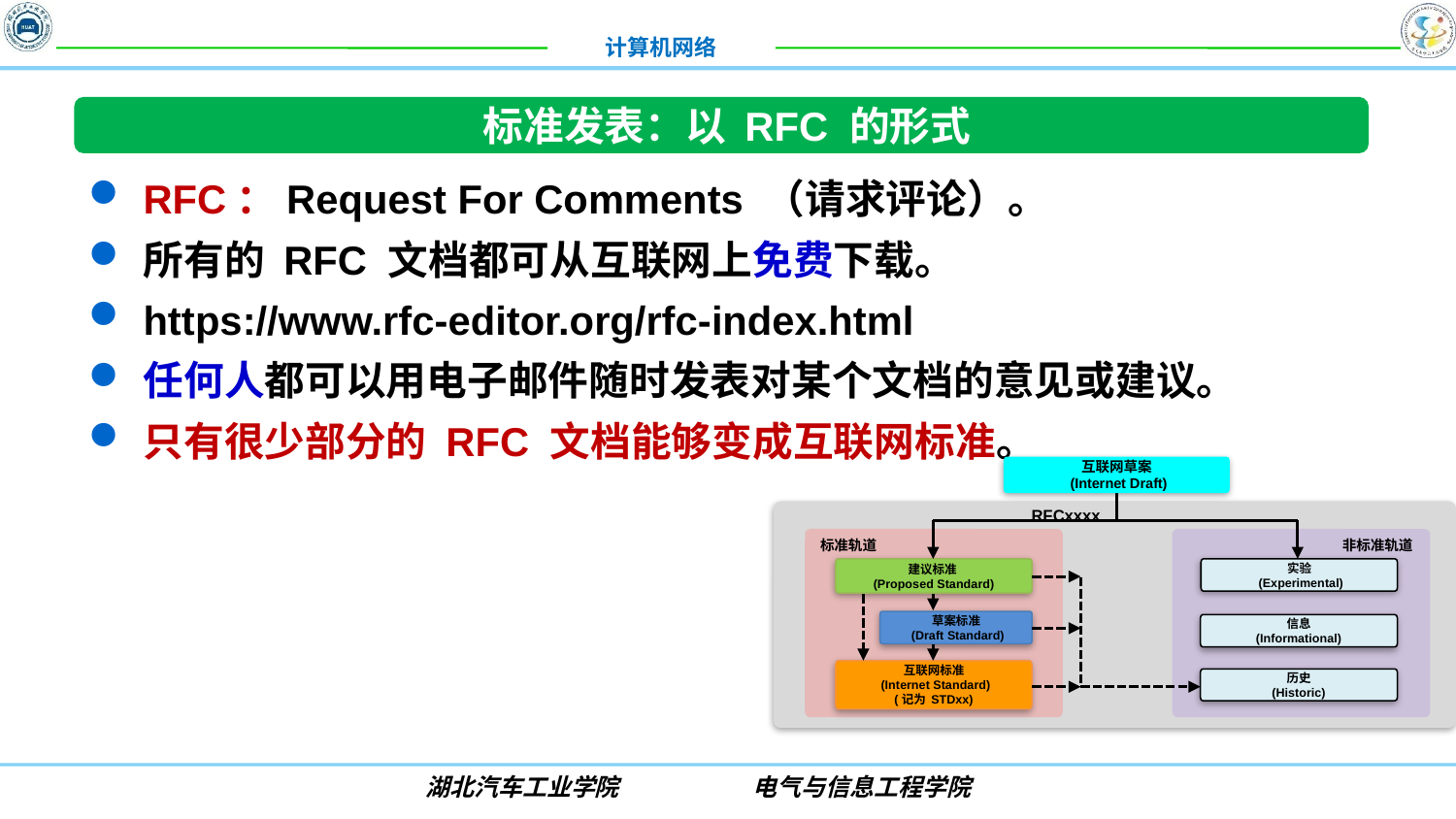

标准发表：以 RFC 的形式
RFC：Request For Comments （请求评论）。
所有的 RFC 文档都可从互联网上免费下载。
https://www.rfc-editor.org/rfc-index.html
任何人都可以用电子邮件随时发表对某个文档的意见或建议。
只有很少部分的 RFC 文档能够变成互联网标准。

互联网草案
 (Internet Draft)
RFCxxxx

标准轨道
非标准轨道
建议标准
(Proposed Standard)
实验
 (Experimental)
草案标准
 (Draft Standard)
信息
(Informational)
互联网标准
 (Internet Standard)
(记为 STDxx)
历史
(Historic)